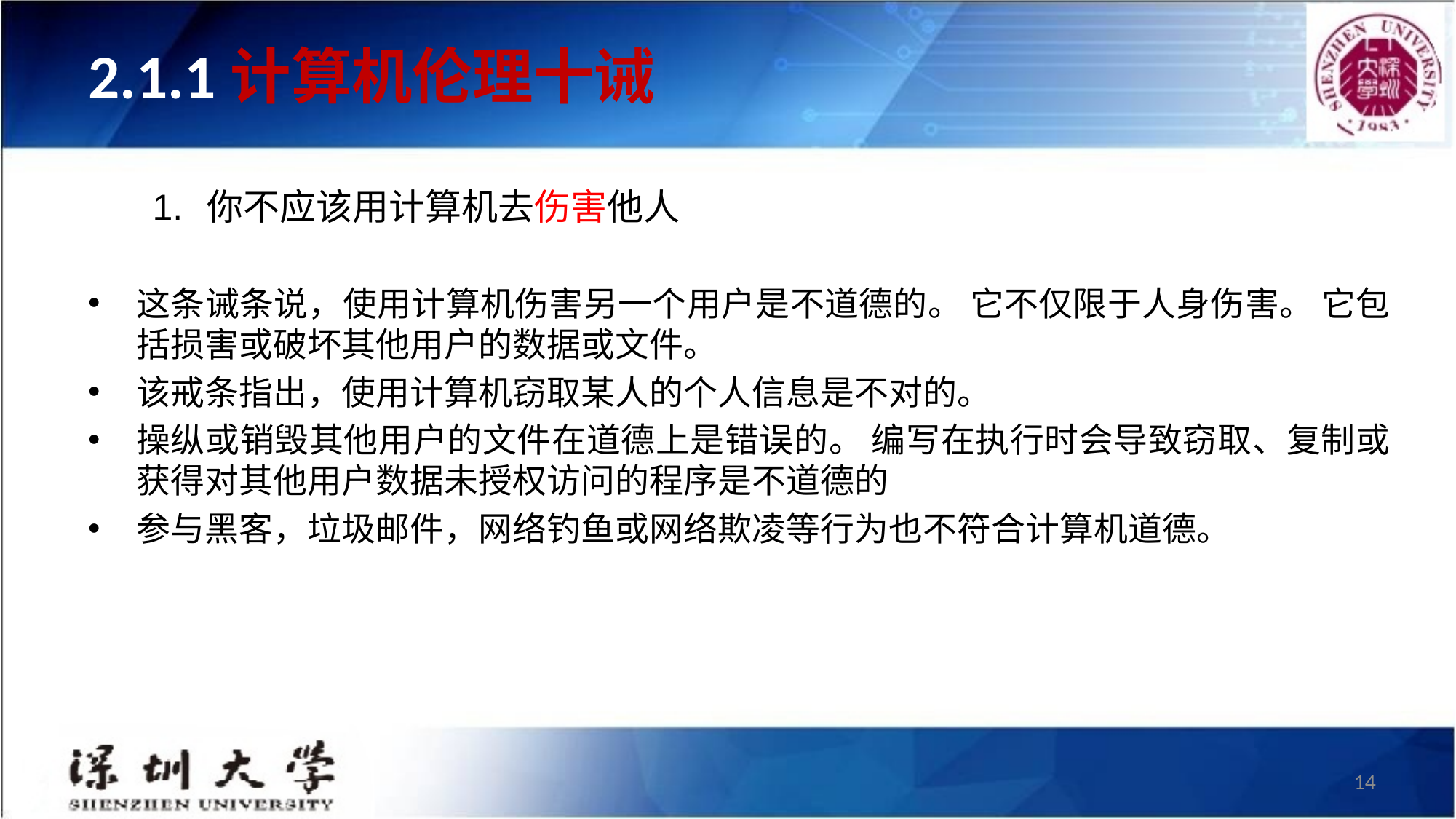

# 2.1.1计算机伦理十诫
你不应该用计算机去伤害他人

这条诫条说，使用计算机伤害另一个用户是不道德的。 它不仅限于人身伤害。 它包括损害或破坏其他用户的数据或文件。
该戒条指出，使用计算机窃取某人的个人信息是不对的。
操纵或销毁其他用户的文件在道德上是错误的。 编写在执行时会导致窃取、复制或获得对其他用户数据未授权访问的程序是不道德的
参与黑客，垃圾邮件，网络钓鱼或网络欺凌等行为也不符合计算机道德。
14